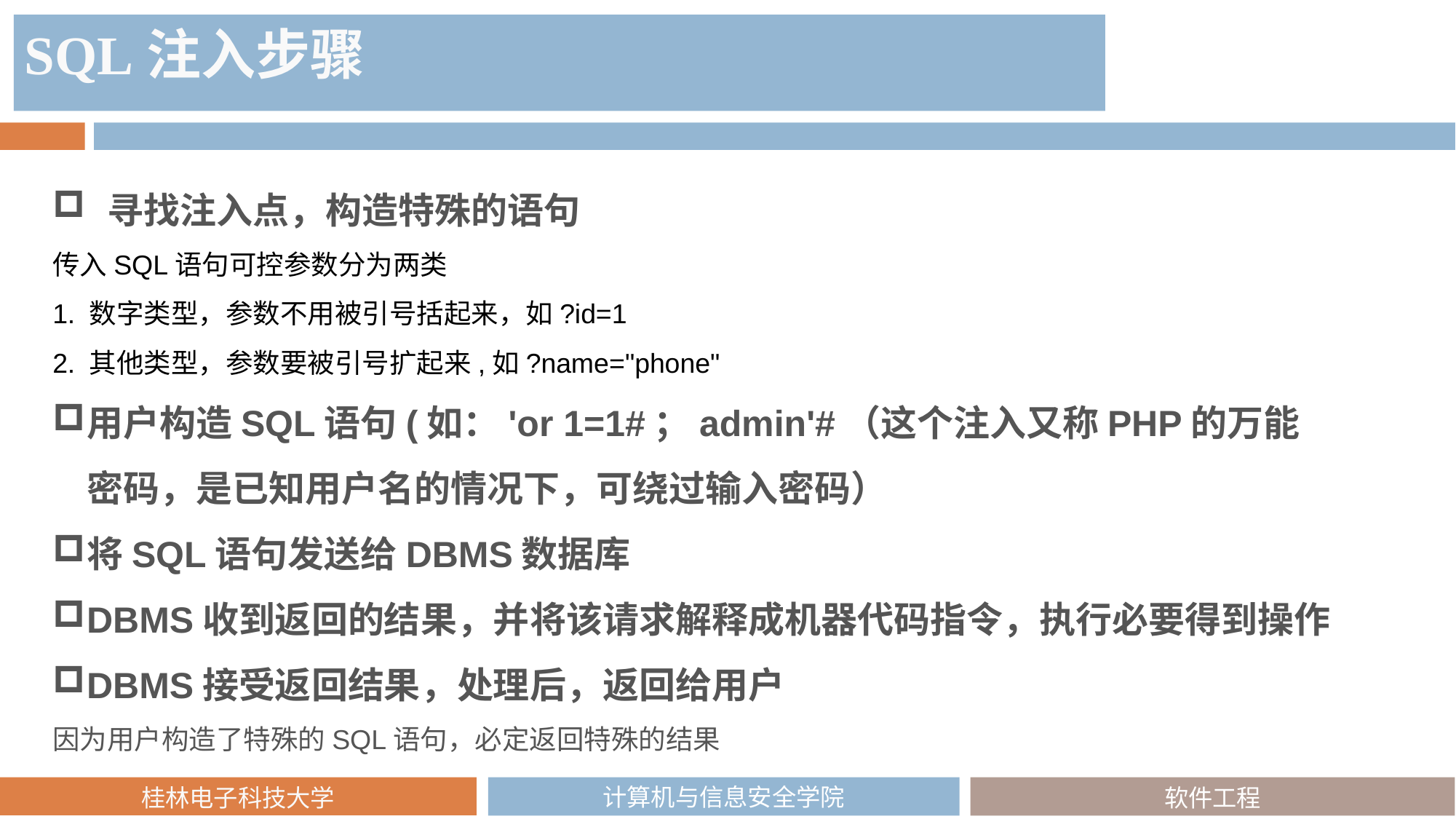

SQL注入步骤
寻找注入点，构造特殊的语句
传入SQL语句可控参数分为两类 
1. 数字类型，参数不用被引号括起来，如?id=1 
2. 其他类型，参数要被引号扩起来,如?name="phone"
用户构造SQL语句(如：'or 1=1#；admin'#（这个注入又称PHP的万能密码，是已知用户名的情况下，可绕过输入密码）
将SQL语句发送给DBMS数据库
DBMS收到返回的结果，并将该请求解释成机器代码指令，执行必要得到操作
DBMS接受返回结果，处理后，返回给用户
因为用户构造了特殊的SQL语句，必定返回特殊的结果